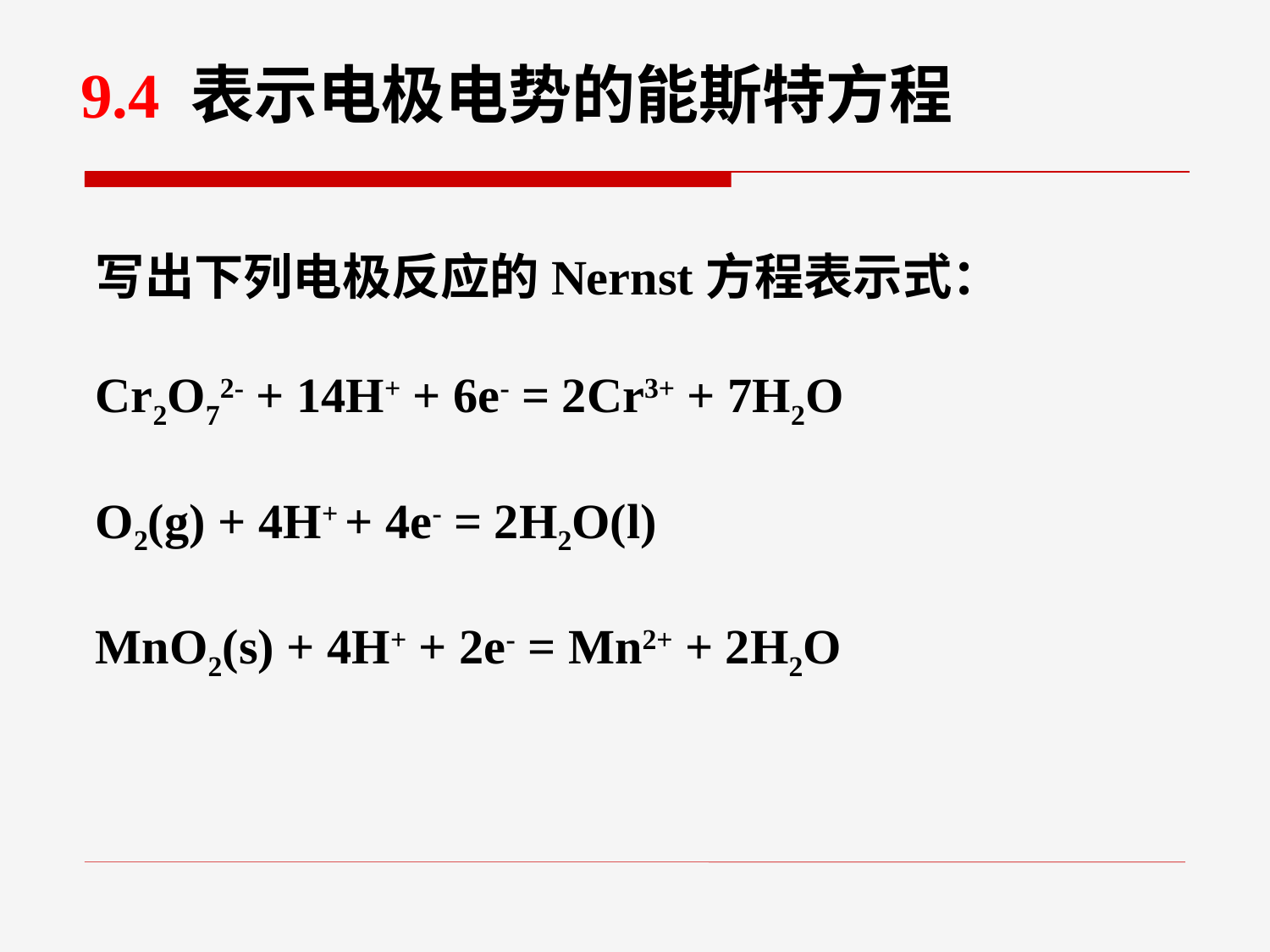

9.4 表示电极电势的能斯特方程
写出下列电极反应的Nernst方程表示式：
Cr2O72- + 14H+ + 6e- = 2Cr3+ + 7H2O
O2(g) + 4H+ + 4e- = 2H2O(l)
MnO2(s) + 4H+ + 2e- = Mn2+ + 2H2O